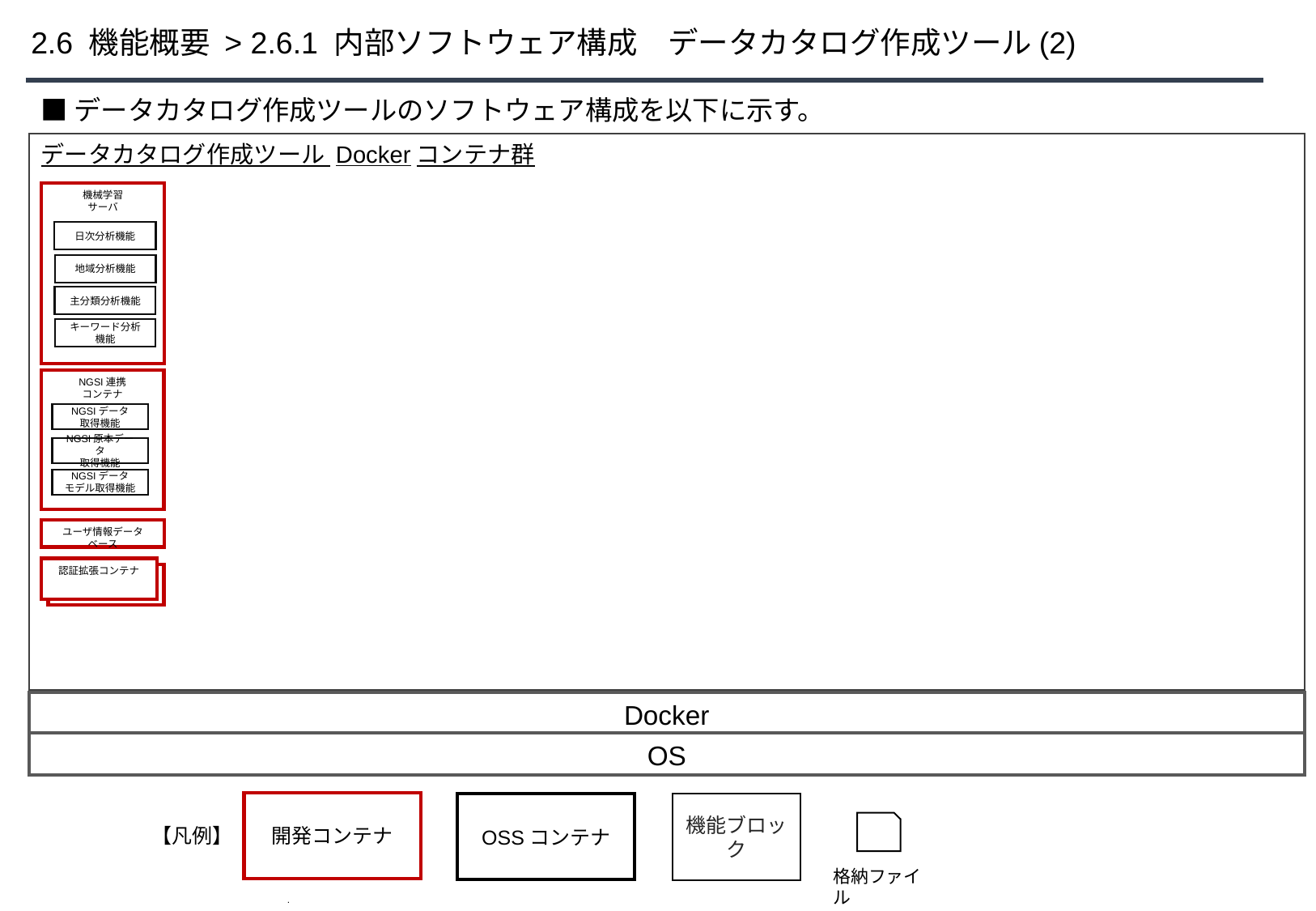

# 2.6 機能概要 > 2.6.1 内部ソフトウェア構成　データカタログ作成ツール(2)
■データカタログ作成ツールのソフトウェア構成を以下に示す。
データカタログ作成ツール Dockerコンテナ群
機械学習
サーバ

日次分析機能
地域分析機能
主分類分析機能
キーワード分析
機能
NGSI連携
コンテナ
NGSIデータ
取得機能
NGSI原本データ
取得機能
NGSIデータ
モデル取得機能
ユーザ情報データベース
認証拡張コンテナ

Docker
OS
開発コンテナ
OSSコンテナ
機能ブロック
【凡例】

格納ファイル